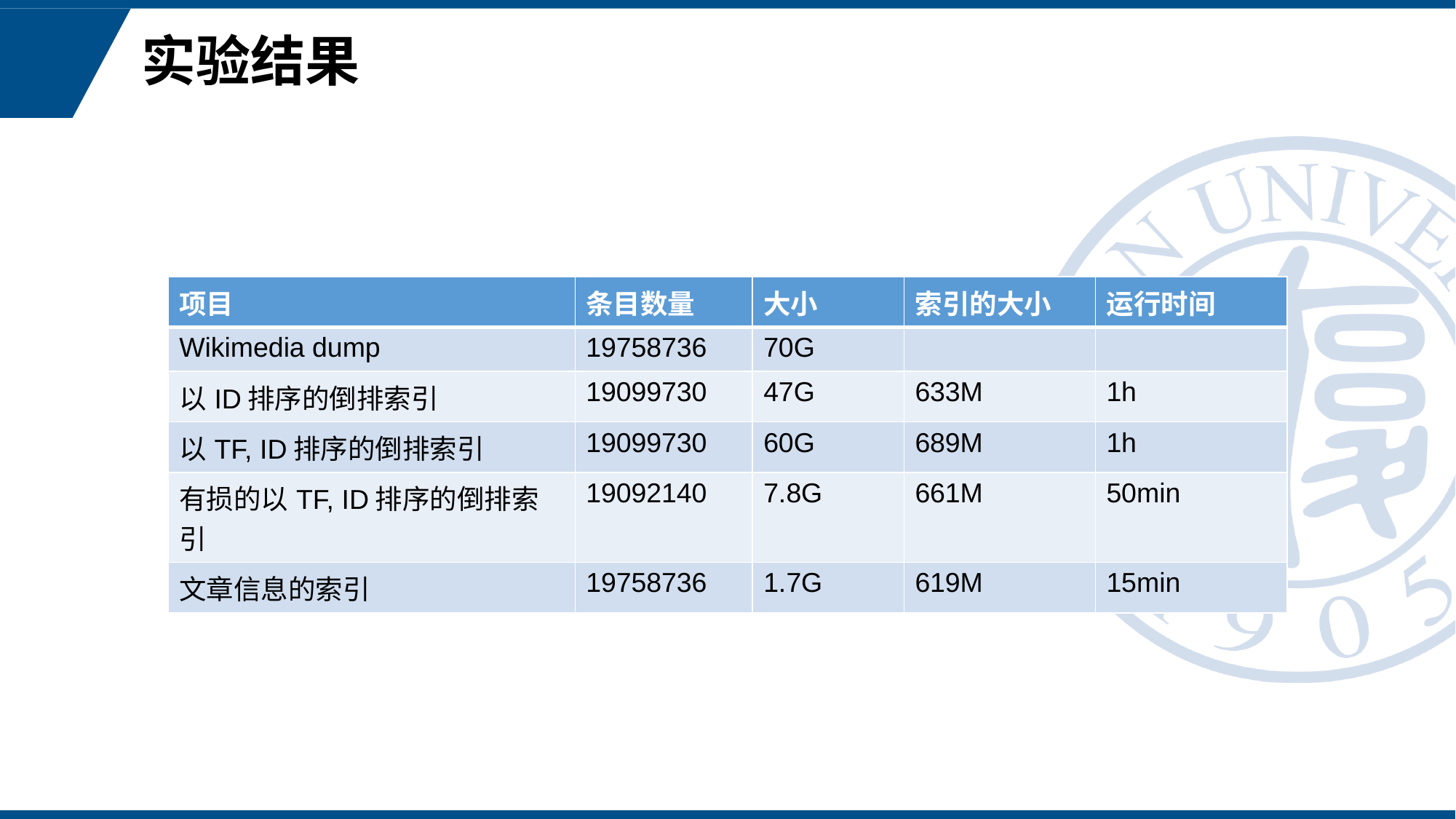

# 实验结果
| 项目 | 条目数量 | 大小 | 索引的大小 | 运行时间 |
| --- | --- | --- | --- | --- |
| Wikimedia dump | 19758736 | 70G |  |  |
| 以ID排序的倒排索引 | 19099730 | 47G | 633M | 1h |
| 以TF, ID排序的倒排索引 | 19099730 | 60G | 689M | 1h |
| 有损的以TF, ID排序的倒排索引 | 19092140 | 7.8G | 661M | 50min |
| 文章信息的索引 | 19758736 | 1.7G | 619M | 15min |